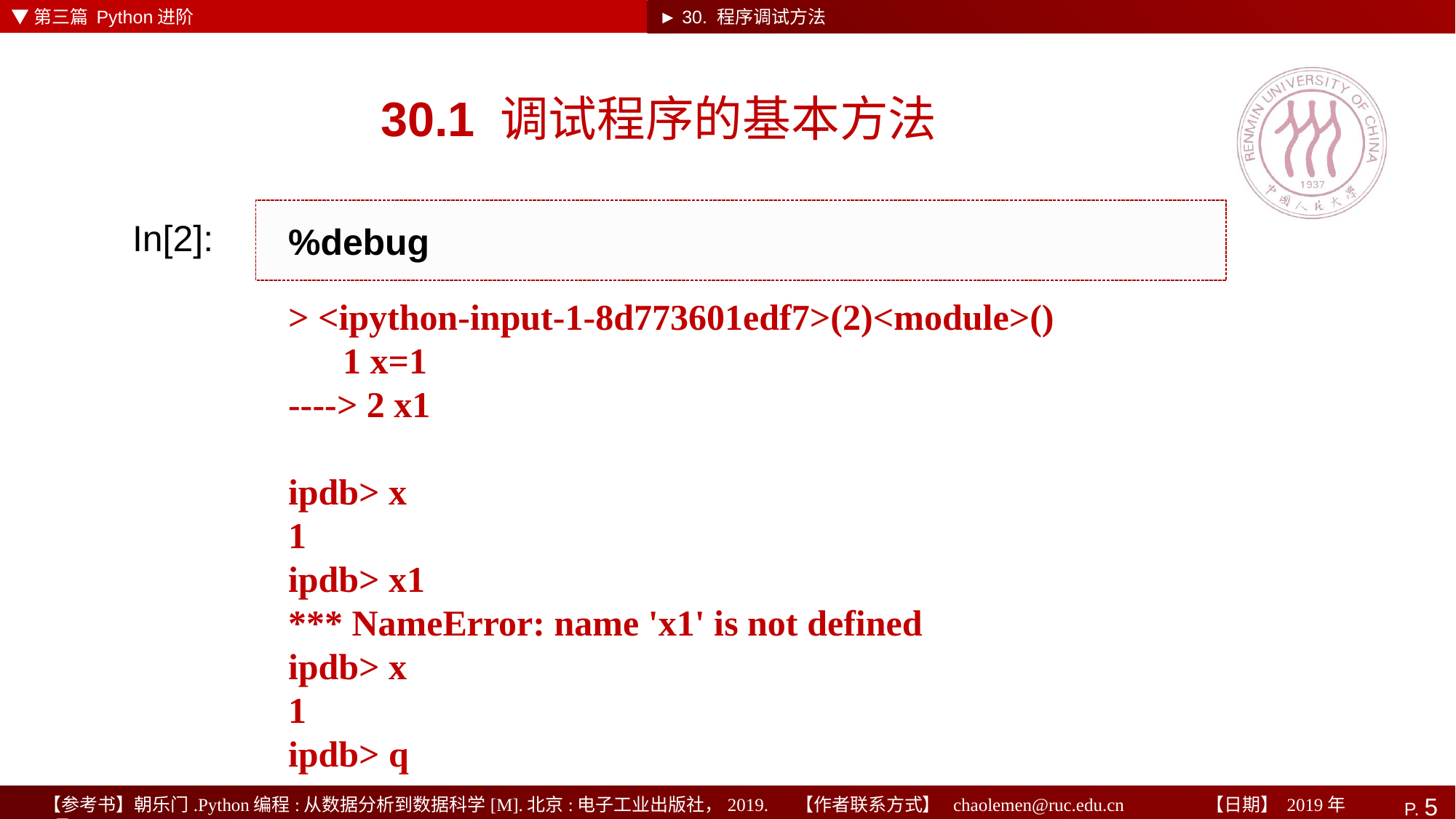

▼第三篇 Python进阶
► 30. 程序调试方法
# 30.1 调试程序的基本方法
%debug
In[2]:
> <ipython-input-1-8d773601edf7>(2)<module>()
      1 x=1
----> 2 x1

ipdb> x
1
ipdb> x1
*** NameError: name 'x1' is not defined
ipdb> x
1
ipdb> q